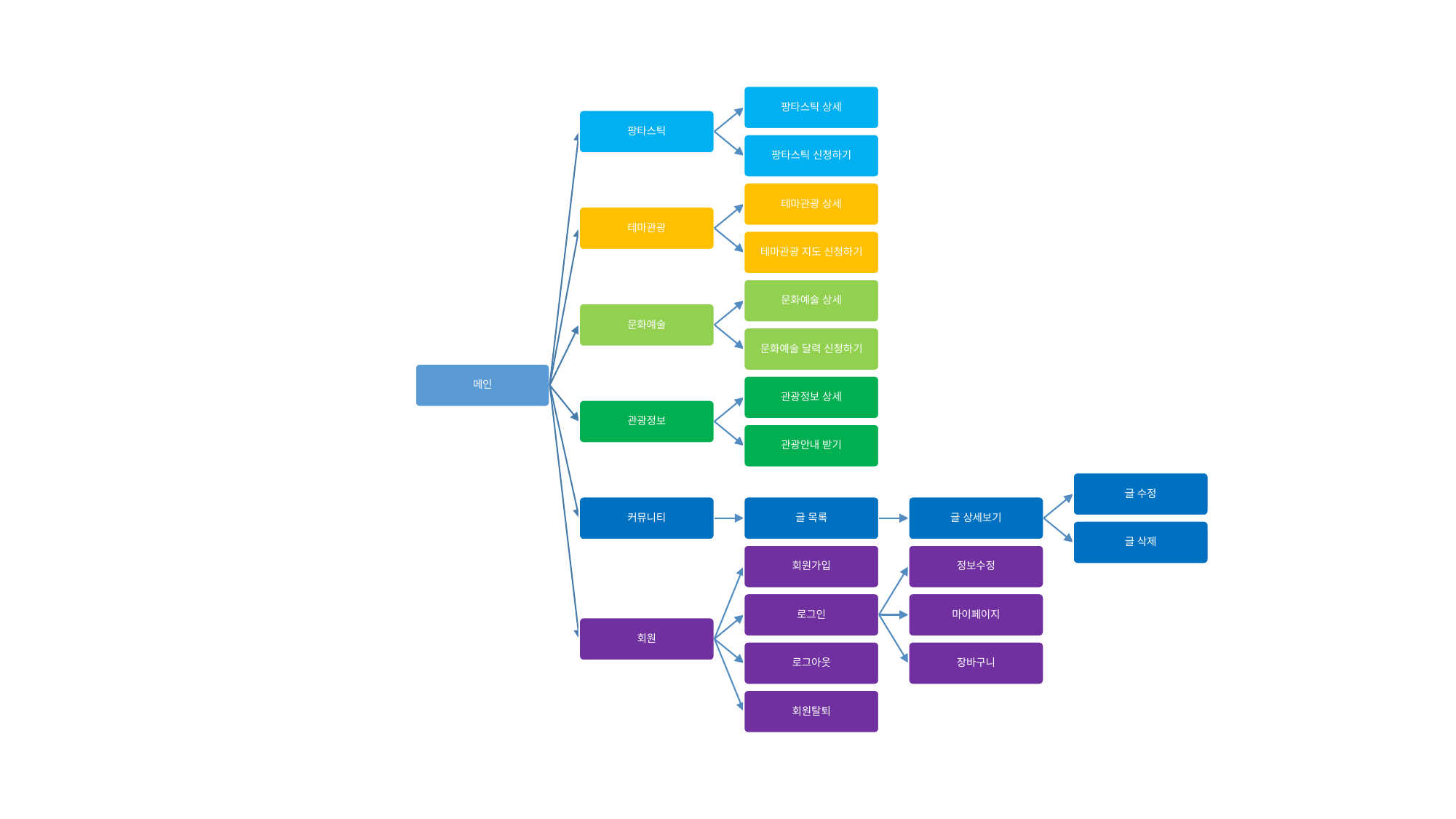

팡타스틱 상세
팡타스틱

팡타스틱 신청하기

테마관광 상세
테마관광

테마관광 지도 신청하기

문화예술 상세
문화예술

문화예술 달력 신청하기

메인
관광정보 상세
관광정보

관광안내 받기

글 수정
커뮤니티
글 목록
글 상세보기

글 삭제

회원가입
정보수정

로그인
마이페이지

회원

로그아웃
장바구니

회원탈퇴